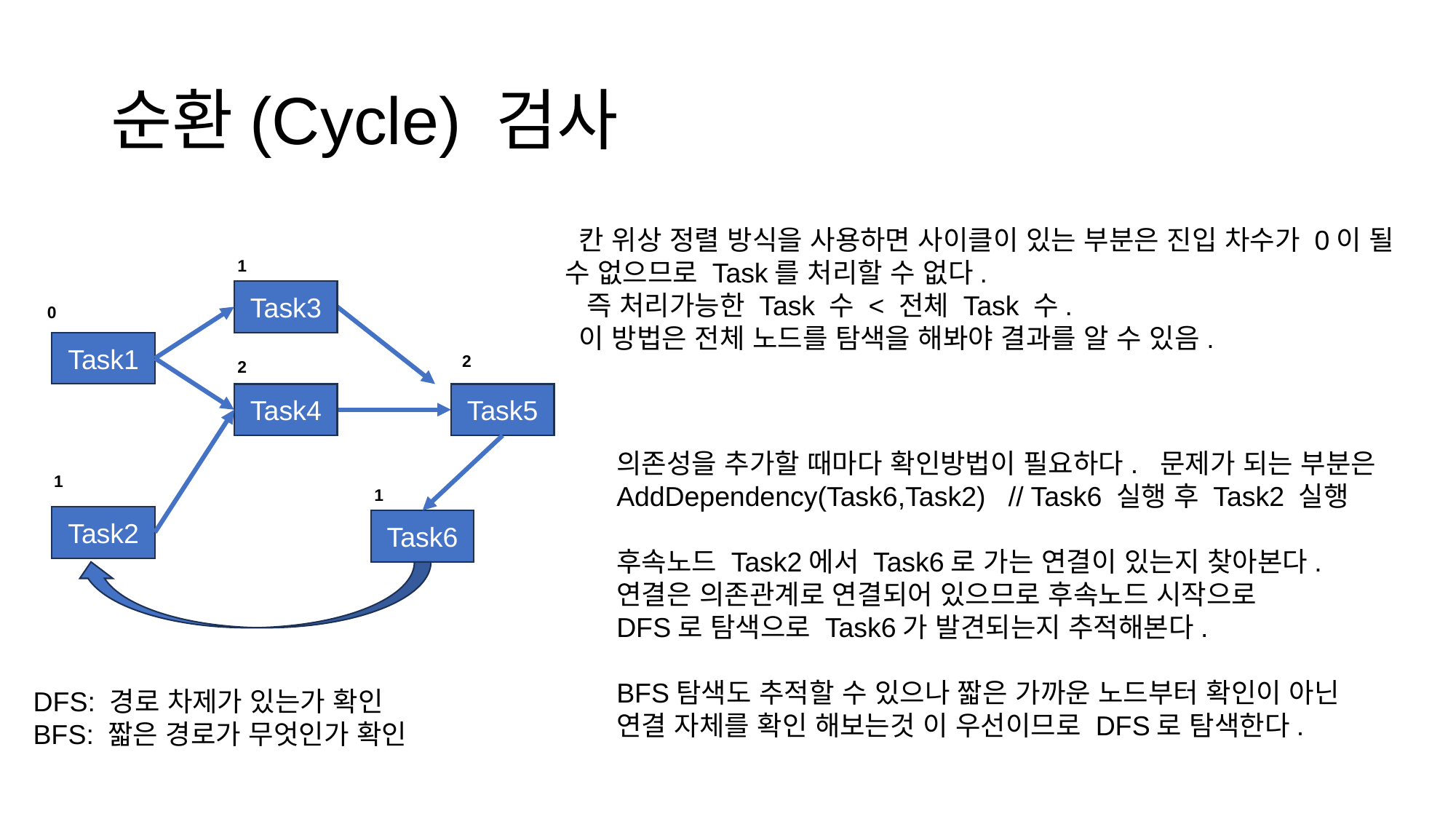

# 순환(Cycle) 검사
 칸 위상 정렬 방식을 사용하면 사이클이 있는 부분은 진입 차수가 0이 될 수 없으므로 Task를 처리할 수 없다.
  즉 처리가능한 Task 수 < 전체 Task 수.
 이 방법은 전체 노드를 탐색을 해봐야 결과를 알 수 있음.
1
Task3
0
Task1
2
2
Task4
Task5
1
1
Task2
Task6

의존성을 추가할 때마다 확인방법이 필요하다.  문제가 되는 부분은
AddDependency(Task6,Task2)   // Task6 실행 후 Task2 실행

후속노드 Task2에서 Task6로 가는 연결이 있는지 찾아본다.
연결은 의존관계로 연결되어 있으므로 후속노드 시작으로
DFS로 탐색으로 Task6가 발견되는지 추적해본다.

BFS탐색도 추적할 수 있으나 짧은 가까운 노드부터 확인이 아닌
연결 자체를 확인 해보는것 이 우선이므로 DFS로 탐색한다.
DFS: 경로 차제가 있는가 확인
BFS: 짧은 경로가 무엇인가 확인